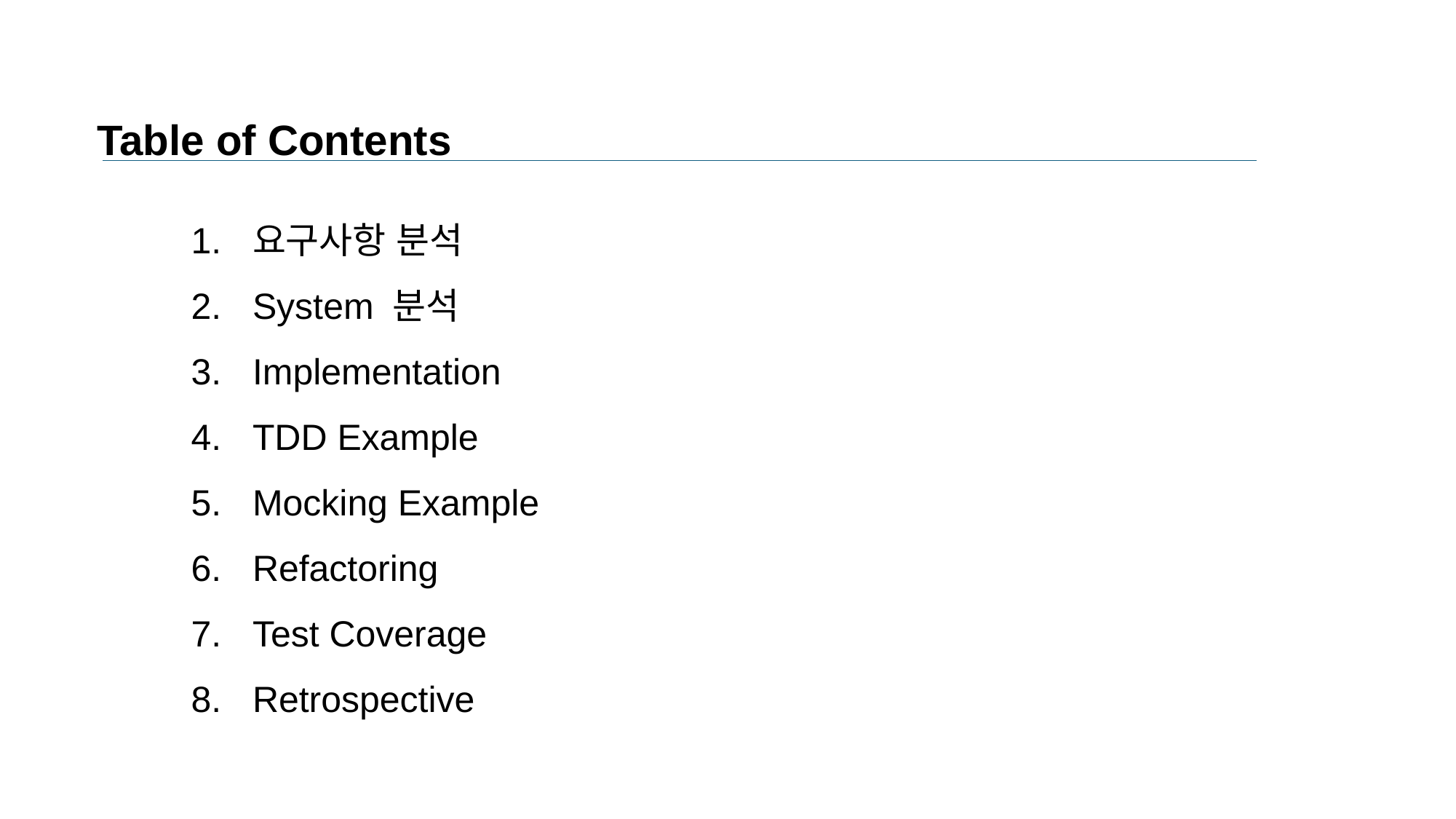

Table of Contents
요구사항 분석
System 분석
Implementation
TDD Example
Mocking Example
Refactoring
Test Coverage
Retrospective